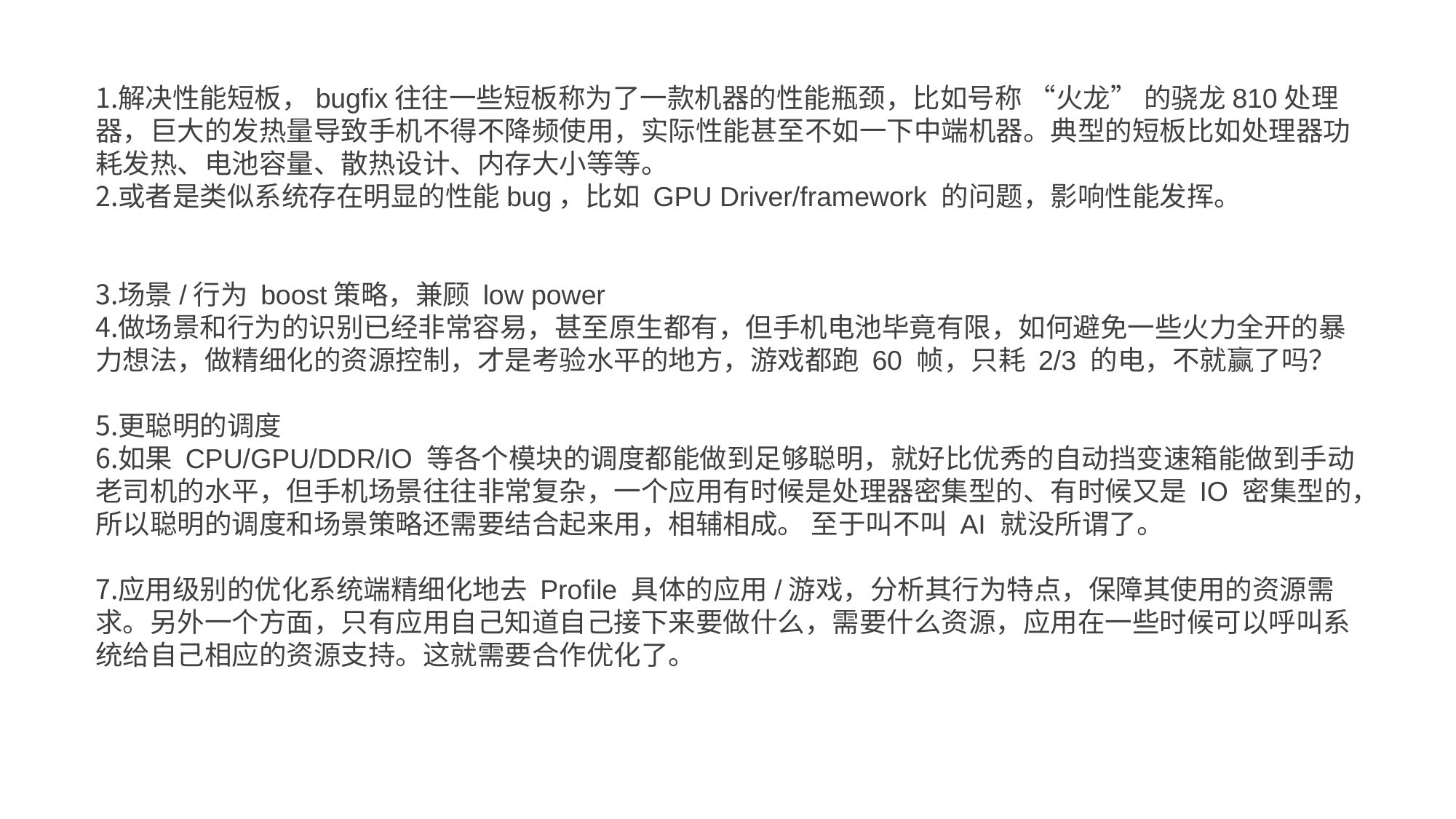

解决性能短板，bugfix往往一些短板称为了一款机器的性能瓶颈，比如号称 “火龙” 的骁龙810处理器，巨大的发热量导致手机不得不降频使用，实际性能甚至不如一下中端机器。典型的短板比如处理器功耗发热、电池容量、散热设计、内存大小等等。
或者是类似系统存在明显的性能bug，比如 GPU Driver/framework 的问题，影响性能发挥。

场景/行为 boost策略，兼顾 low power
做场景和行为的识别已经非常容易，甚至原生都有，但手机电池毕竟有限，如何避免一些火力全开的暴力想法，做精细化的资源控制，才是考验水平的地方，游戏都跑 60 帧，只耗 2/3 的电，不就赢了吗？

更聪明的调度
如果 CPU/GPU/DDR/IO 等各个模块的调度都能做到足够聪明，就好比优秀的自动挡变速箱能做到手动老司机的水平，但手机场景往往非常复杂，一个应用有时候是处理器密集型的、有时候又是 IO 密集型的，所以聪明的调度和场景策略还需要结合起来用，相辅相成。 至于叫不叫 AI 就没所谓了。

应用级别的优化系统端精细化地去 Profile 具体的应用/游戏，分析其行为特点，保障其使用的资源需求。另外一个方面，只有应用自己知道自己接下来要做什么，需要什么资源，应用在一些时候可以呼叫系统给自己相应的资源支持。这就需要合作优化了。